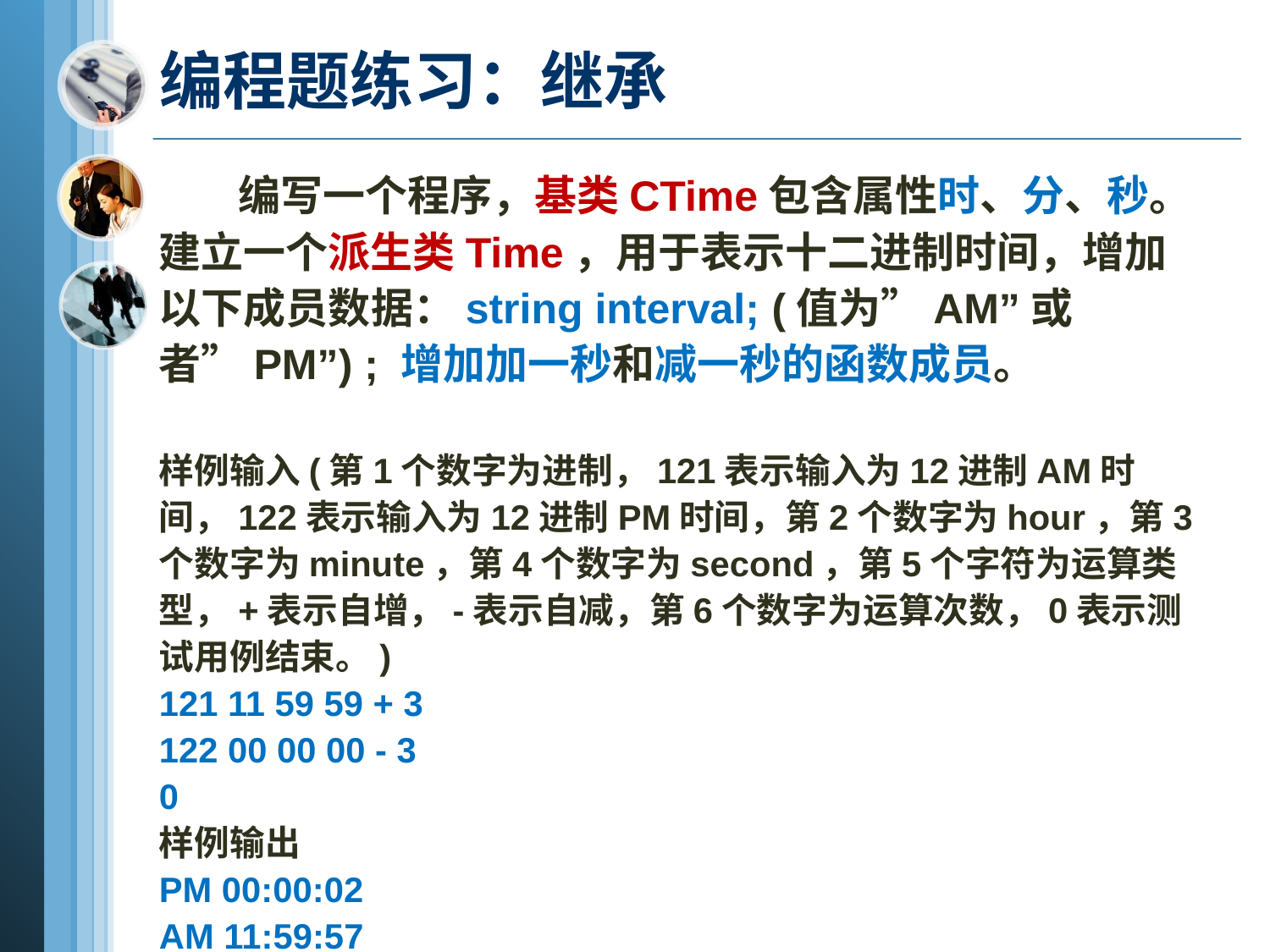

# 编程题练习：继承
      编写一个程序，基类CTime包含属性时、分、秒。建立一个派生类Time，用于表示十二进制时间，增加以下成员数据：string interval; (值为”AM”或者”PM”) ; 增加加一秒和减一秒的函数成员。

样例输入(第1个数字为进制，121表示输入为12进制AM时间，122表示输入为12进制PM时间，第2个数字为hour，第3个数字为minute，第4个数字为second，第5个字符为运算类型，+表示自增，-表示自减，第6个数字为运算次数，0表示测试用例结束。)
121 11 59 59 + 3
122 00 00 00 - 3
0
样例输出
PM 00:00:02
AM 11:59:57